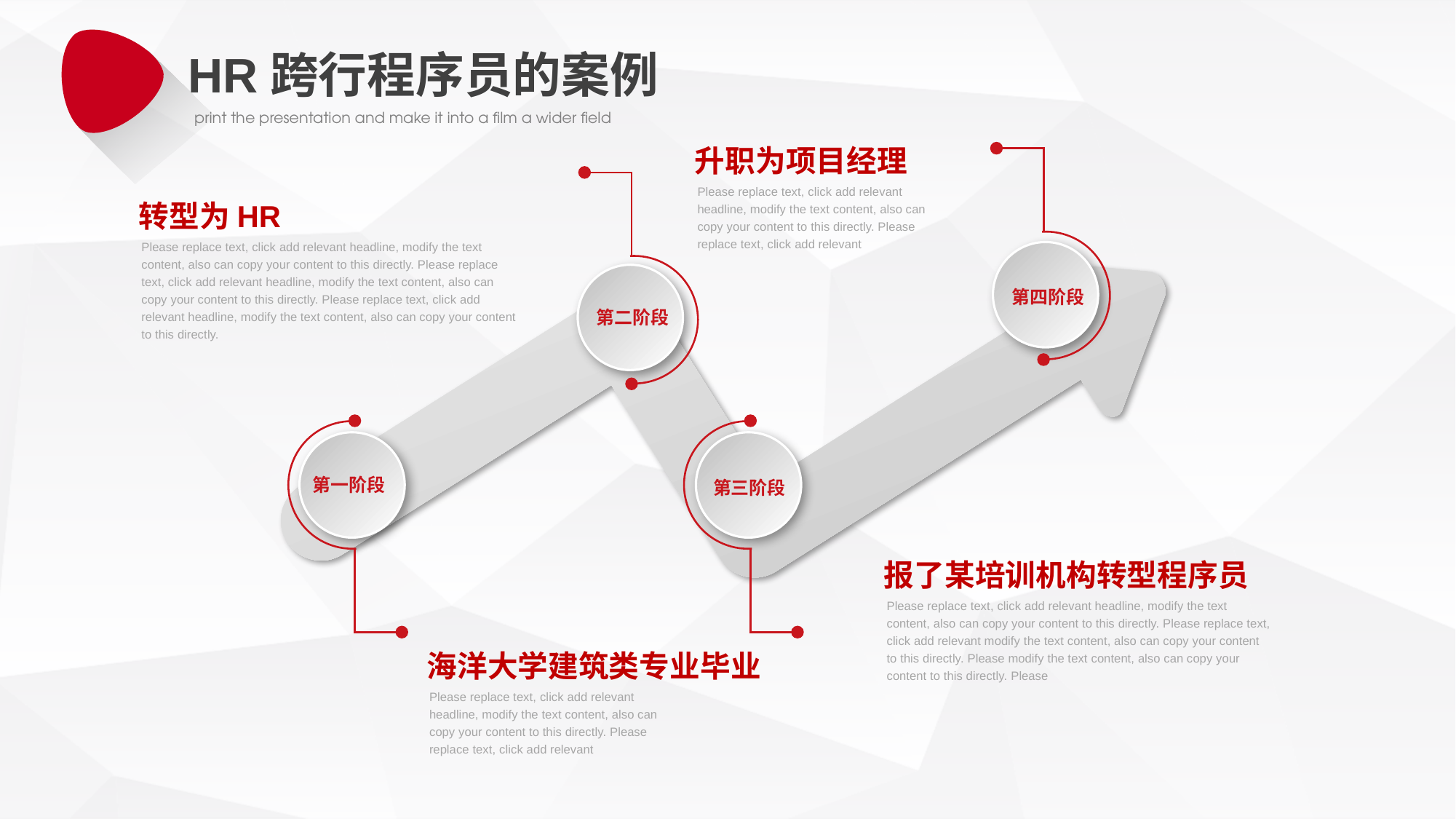

HR跨行程序员的案例
print the presentation and make it into a film a wider field

升职为项目经理

Please replace text, click add relevant headline, modify the text content, also can copy your content to this directly. Please replace text, click add relevant
转型为HR
Please replace text, click add relevant headline, modify the text content, also can copy your content to this directly. Please replace text, click add relevant headline, modify the text content, also can copy your content to this directly. Please replace text, click add relevant headline, modify the text content, also can copy your content to this directly.

第四阶段
第二阶段

第一阶段
第三阶段
报了某培训机构转型程序员
Please replace text, click add relevant headline, modify the text content, also can copy your content to this directly. Please replace text, click add relevant modify the text content, also can copy your content to this directly. Please modify the text content, also can copy your content to this directly. Please
海洋大学建筑类专业毕业
Please replace text, click add relevant headline, modify the text content, also can copy your content to this directly. Please replace text, click add relevant